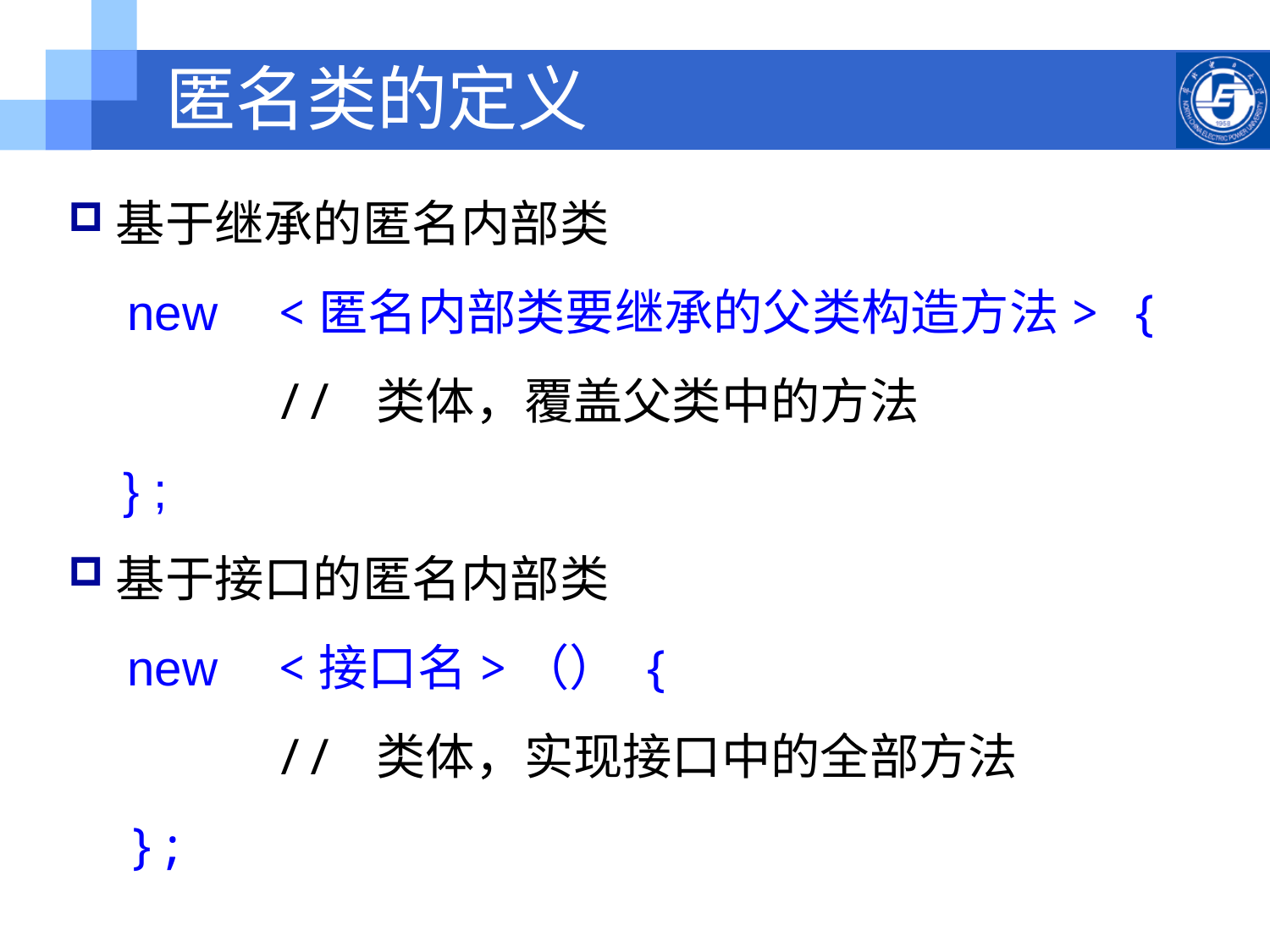

# 匿名类的定义
基于继承的匿名内部类
  new  <匿名内部类要继承的父类构造方法> {
       // 类体，覆盖父类中的方法
    } ;
基于接口的匿名内部类
  new  <接口名>（） {
       // 类体，实现接口中的全部方法
  };